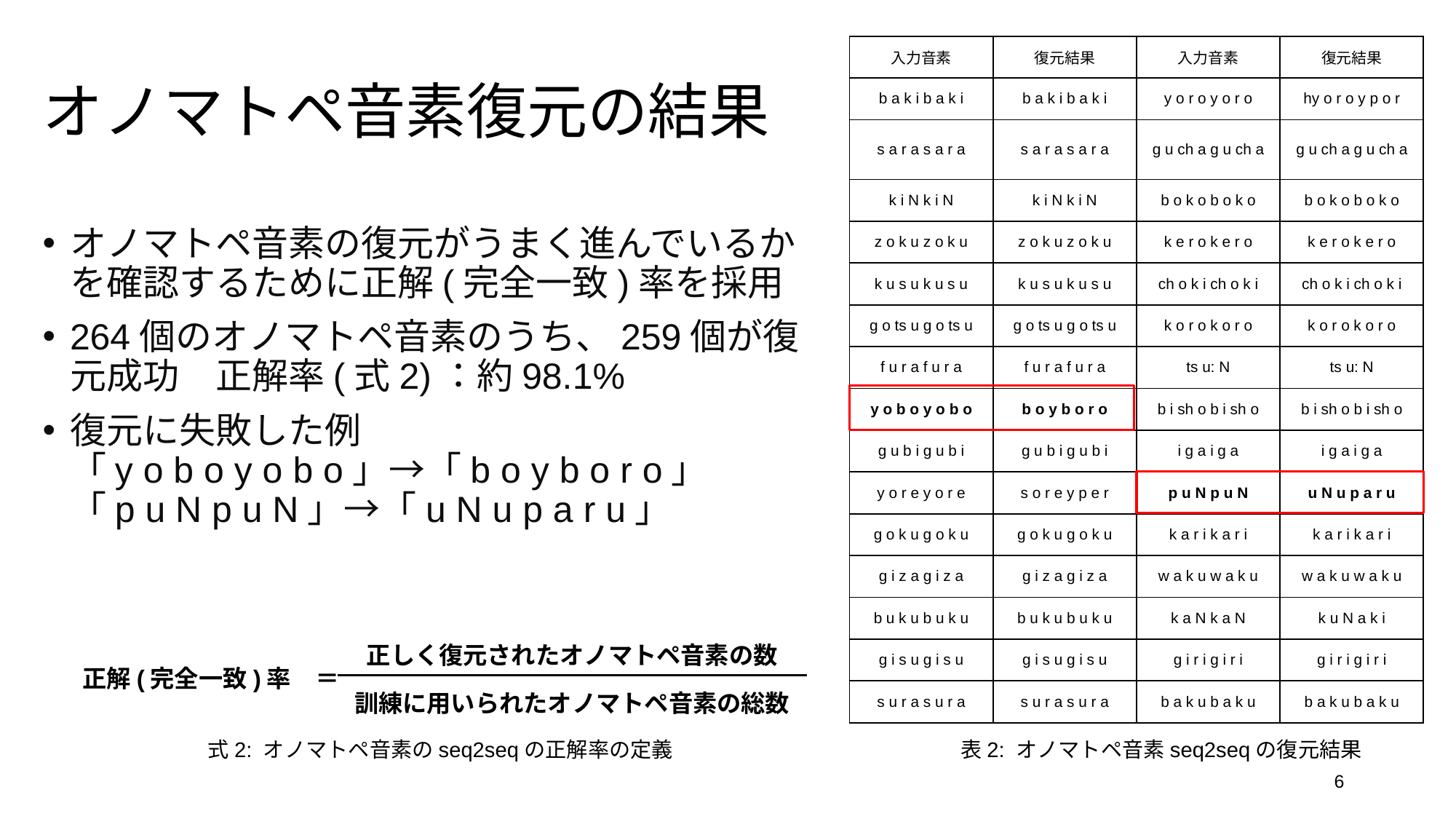

オノマトペ音素復元の結果
| 入力音素 | 復元結果 | 入力音素 | 復元結果 |
| --- | --- | --- | --- |
| b a k i b a k i | b a k i b a k i | y o r o y o r o | hy o r o y p o r |
| s a r a s a r a | s a r a s a r a | g u ch a g u ch a | g u ch a g u ch a |
| k i N k i N | k i N k i N | b o k o b o k o | b o k o b o k o |
| z o k u z o k u | z o k u z o k u | k e r o k e r o | k e r o k e r o |
| k u s u k u s u | k u s u k u s u | ch o k i ch o k i | ch o k i ch o k i |
| g o ts u g o ts u | g o ts u g o ts u | k o r o k o r o | k o r o k o r o |
| f u r a f u r a | f u r a f u r a | ts u: N | ts u: N |
| y o b o y o b o | b o y b o r o | b i sh o b i sh o | b i sh o b i sh o |
| g u b i g u b i | g u b i g u b i | i g a i g a | i g a i g a |
| y o r e y o r e | s o r e y p e r | p u N p u N | u N u p a r u |
| g o k u g o k u | g o k u g o k u | k a r i k a r i | k a r i k a r i |
| g i z a g i z a | g i z a g i z a | w a k u w a k u | w a k u w a k u |
| b u k u b u k u | b u k u b u k u | k a N k a N | k u N a k i |
| g i s u g i s u | g i s u g i s u | g i r i g i r i | g i r i g i r i |
| s u r a s u r a | s u r a s u r a | b a k u b a k u | b a k u b a k u |
オノマトペ音素の復元がうまく進んでいるかを確認するために正解(完全一致)率を採用
264個のオノマトペ音素のうち、259個が復元成功　正解率(式2)：約98.1%
復元に失敗した例
「y o b o y o b o」→「b o y b o r o」
「p u N p u N」→「u N u p a r u」

正しく復元されたオノマトペ音素の数
正解(完全一致)率　＝
訓練に用いられたオノマトペ音素の総数
式2: オノマトペ音素のseq2seqの正解率の定義
表2: オノマトペ音素seq2seqの復元結果
6